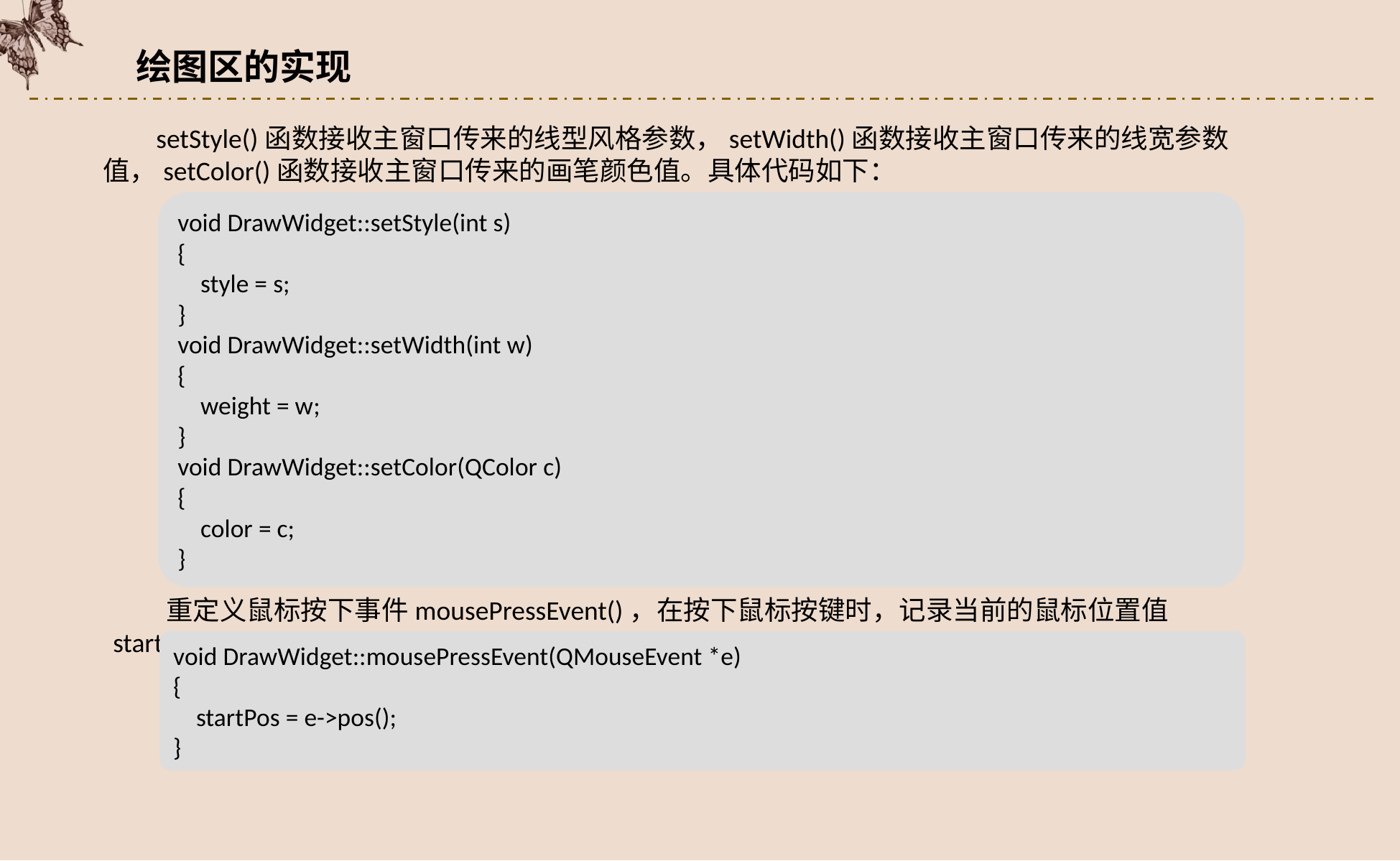

绘图区的实现
setStyle()函数接收主窗口传来的线型风格参数，setWidth()函数接收主窗口传来的线宽参数值，setColor()函数接收主窗口传来的画笔颜色值。具体代码如下：
void DrawWidget::setStyle(int s)
{
    style = s;
}
void DrawWidget::setWidth(int w)
{
    weight = w;
}
void DrawWidget::setColor(QColor c)
{
    color = c;
}
重定义鼠标按下事件mousePressEvent()，在按下鼠标按键时，记录当前的鼠标位置值startPos。
void DrawWidget::mousePressEvent(QMouseEvent *e)
{
    startPos = e->pos();
}